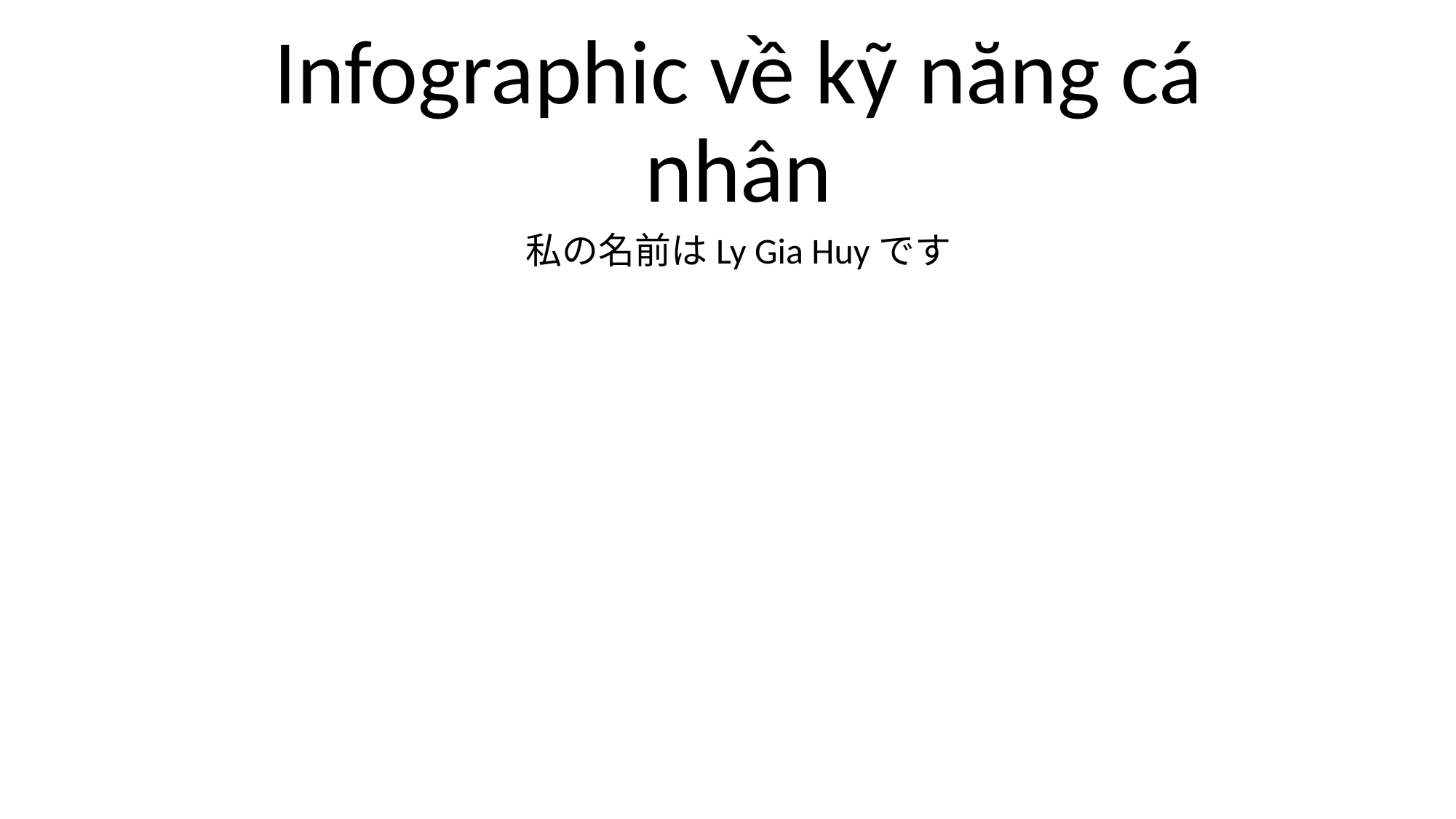

# Infographic về kỹ năng cá nhân
私の名前はLy Gia Huyです